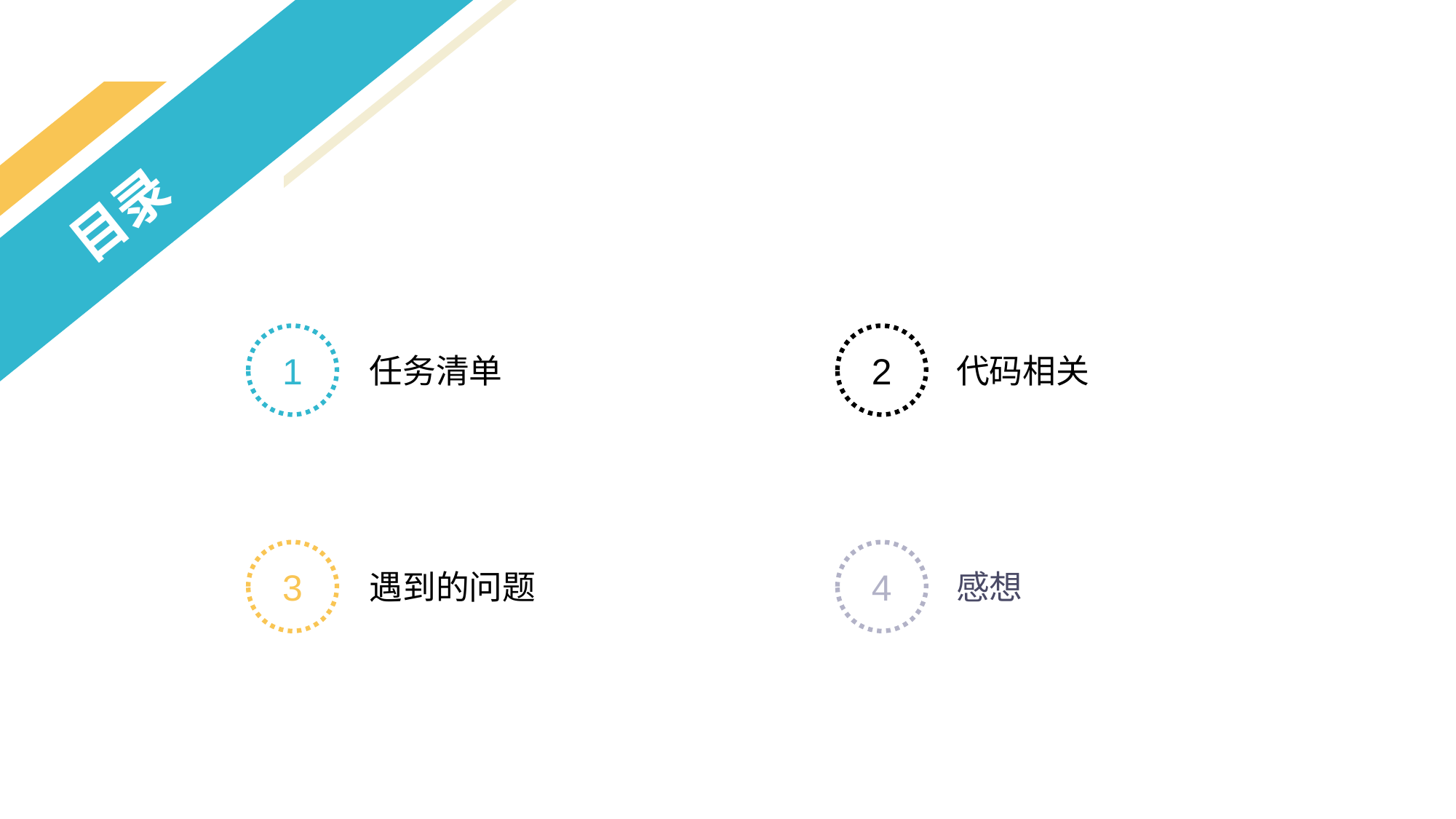

目录
任务清单
代码相关
1
2
遇到的问题
感想
3
4